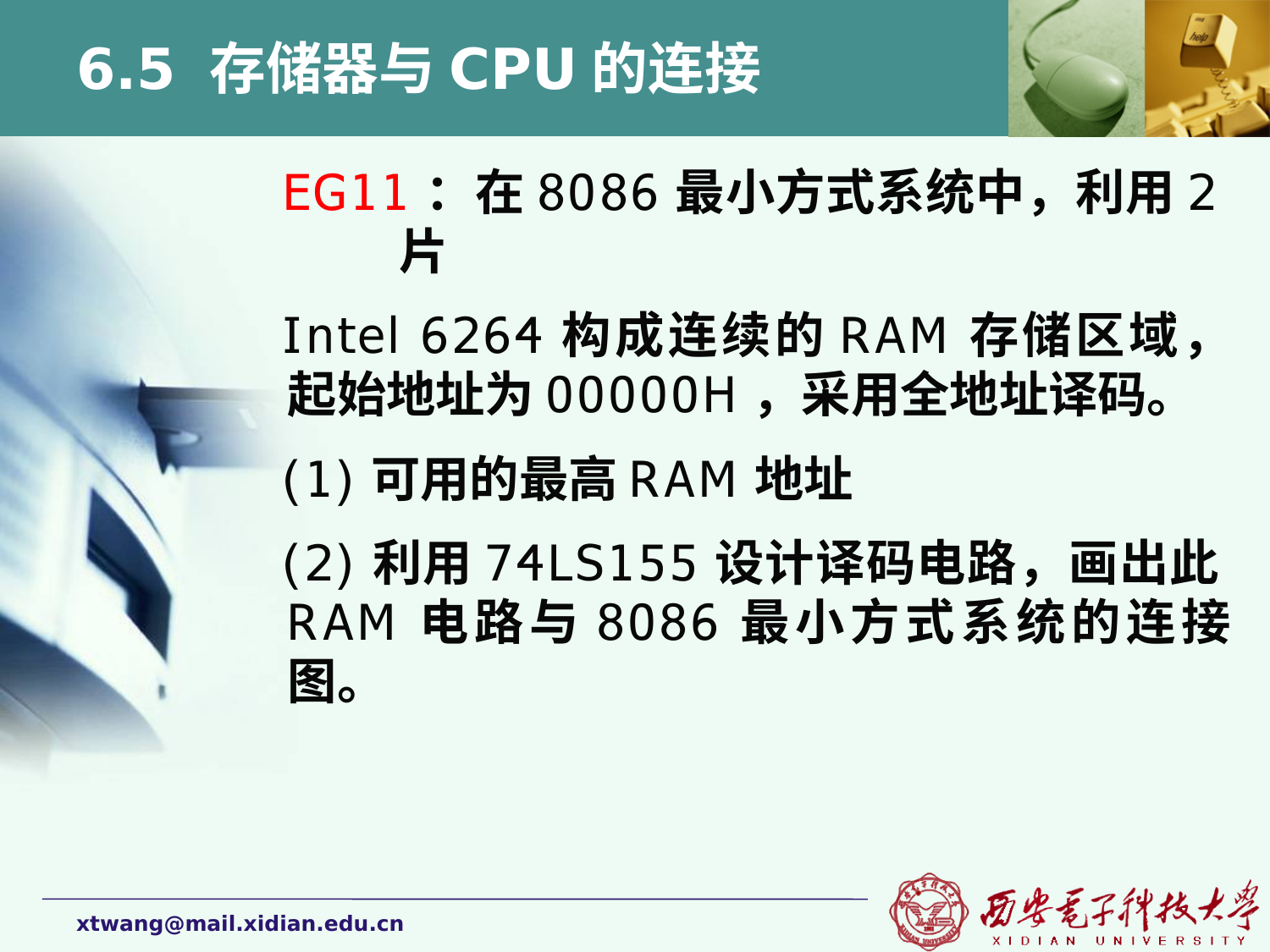

# 6.5 存储器与CPU的连接
EG11：在8086最小方式系统中，利用2片
Intel 6264构成连续的RAM存储区域，起始地址为00000H，采用全地址译码。
(1)可用的最高RAM地址
(2)利用74LS155设计译码电路，画出此RAM电路与8086最小方式系统的连接图。
xtwang@mail.xidian.edu.cn